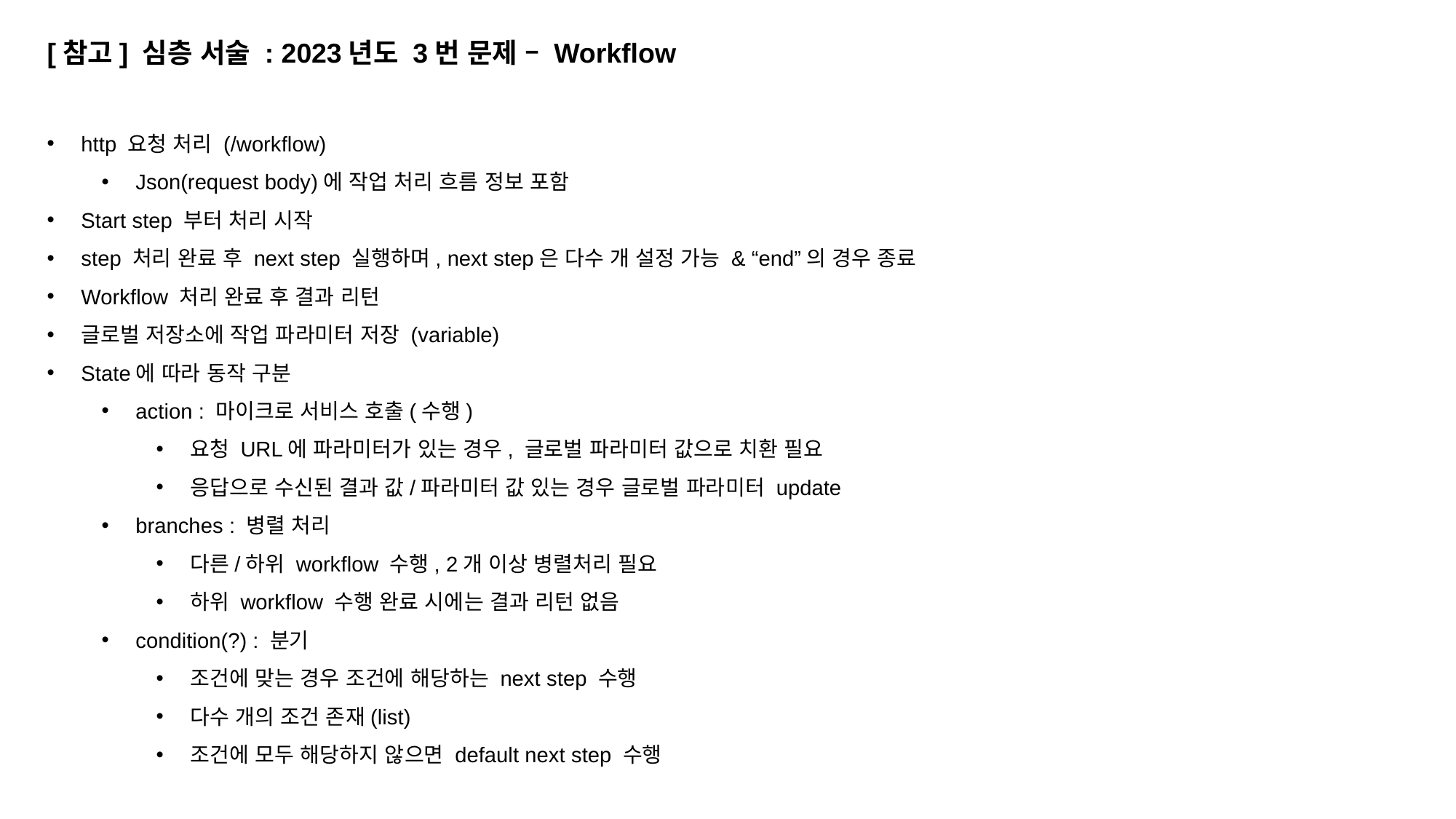

[참고] 심층 서술 : 2023년도 3번 문제 – Workflow

http 요청 처리 (/workflow)
Json(request body)에 작업 처리 흐름 정보 포함
Start step 부터 처리 시작
step 처리 완료 후 next step 실행하며, next step은 다수 개 설정 가능 & “end”의 경우 종료
Workflow 처리 완료 후 결과 리턴
글로벌 저장소에 작업 파라미터 저장 (variable)
State에 따라 동작 구분
action : 마이크로 서비스 호출(수행)
요청 URL에 파라미터가 있는 경우, 글로벌 파라미터 값으로 치환 필요
응답으로 수신된 결과 값/파라미터 값 있는 경우 글로벌 파라미터 update
branches : 병렬 처리
다른/하위 workflow 수행, 2개 이상 병렬처리 필요
하위 workflow 수행 완료 시에는 결과 리턴 없음
condition(?) : 분기
조건에 맞는 경우 조건에 해당하는 next step 수행
다수 개의 조건 존재(list)
조건에 모두 해당하지 않으면 default next step 수행